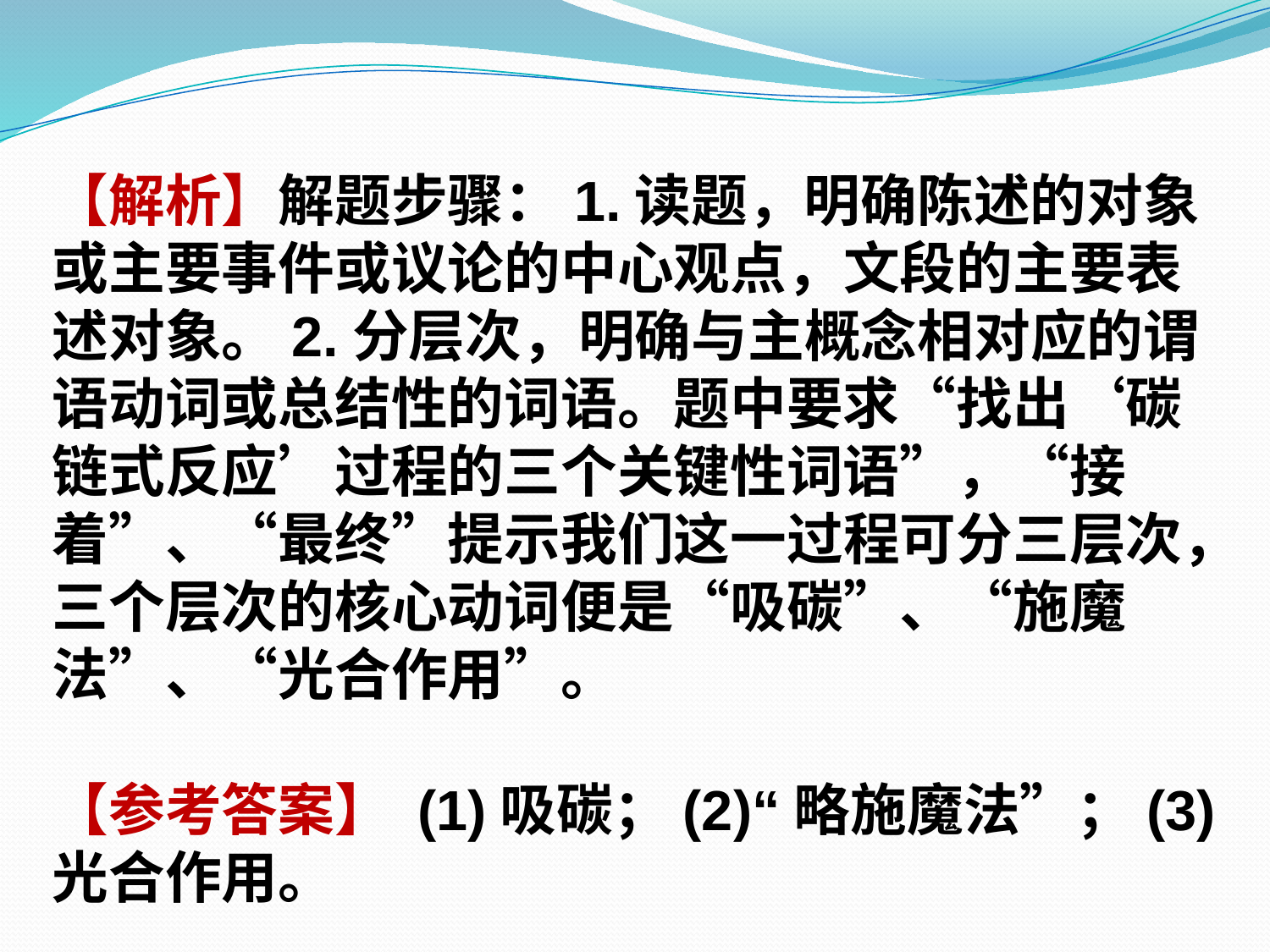

【解析】解题步骤：1.读题，明确陈述的对象或主要事件或议论的中心观点，文段的主要表述对象。2.分层次，明确与主概念相对应的谓语动词或总结性的词语。题中要求“找出‘碳链式反应’过程的三个关键性词语”，“接着”、“最终”提示我们这一过程可分三层次，三个层次的核心动词便是“吸碳”、“施魔法”、“光合作用”。

【参考答案】 (1)吸碳；(2)“略施魔法”；(3)光合作用。